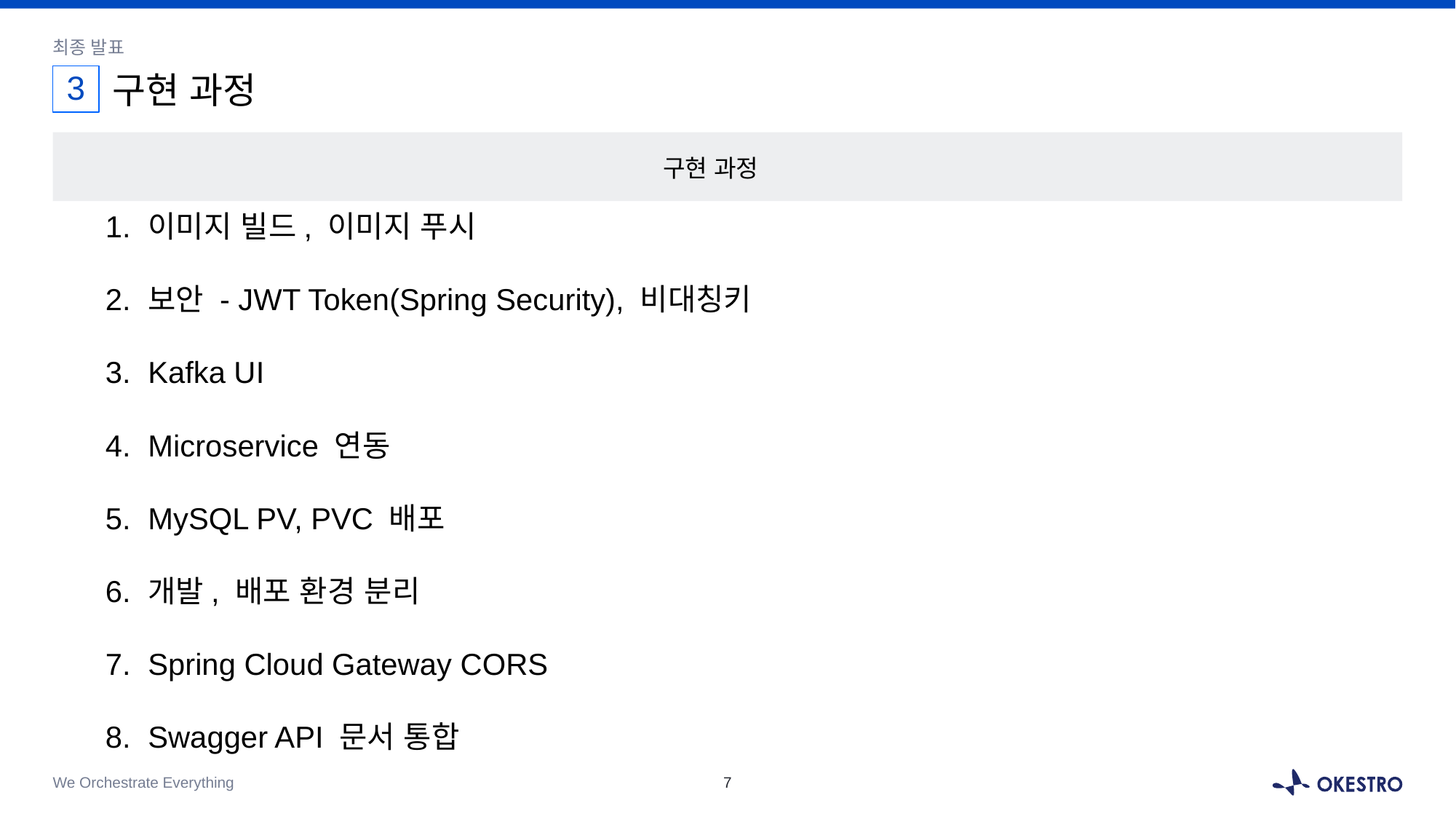

최종 발표
3
# 구현 과정
구현 과정
이미지 빌드, 이미지 푸시

보안 - JWT Token(Spring Security), 비대칭키

Kafka UI
Microservice 연동

MySQL PV, PVC 배포

개발, 배포 환경 분리

Spring Cloud Gateway CORS

Swagger API 문서 통합